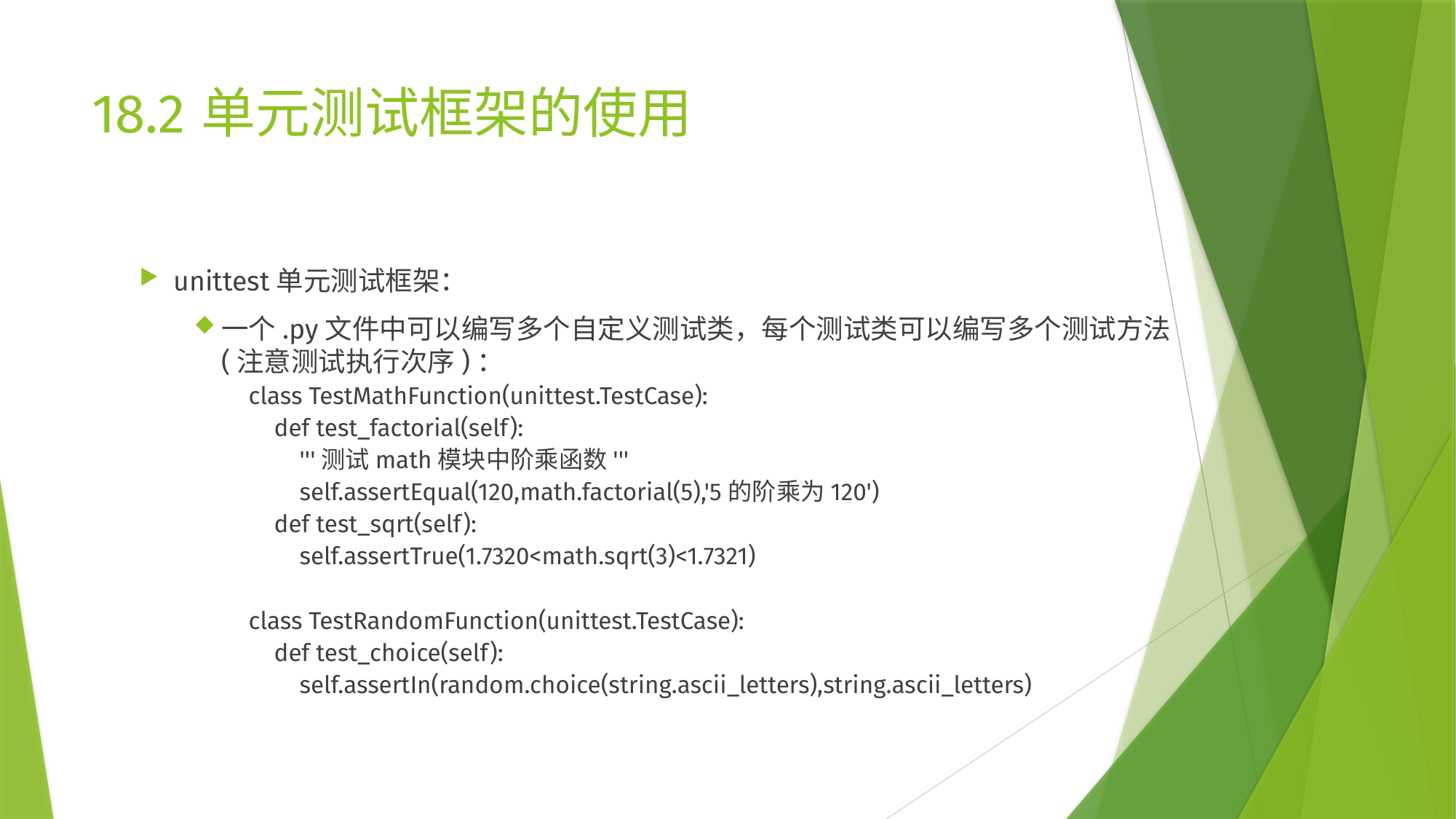

# 18.2	单元测试框架的使用
unittest单元测试框架：
一个.py文件中可以编写多个自定义测试类，每个测试类可以编写多个测试方法(注意测试执行次序)：
class TestMathFunction(unittest.TestCase):
    def test_factorial(self):
        '''测试math模块中阶乘函数'''
        self.assertEqual(120,math.factorial(5),'5的阶乘为120')
    def test_sqrt(self):
        self.assertTrue(1.7320<math.sqrt(3)<1.7321)

class TestRandomFunction(unittest.TestCase):
    def test_choice(self):
        self.assertIn(random.choice(string.ascii_letters),string.ascii_letters)